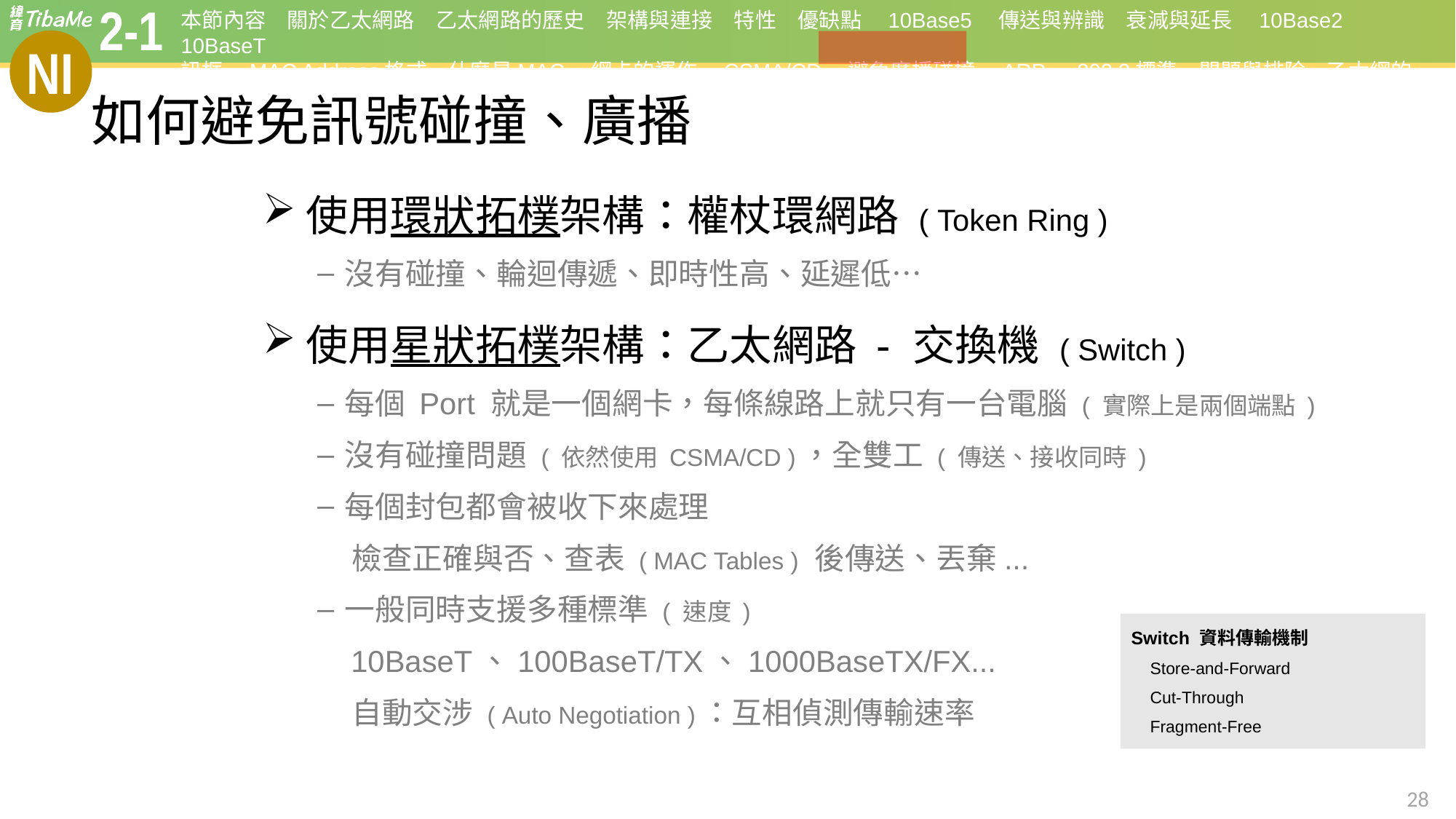

# 如何避免訊號碰撞、廣播
使用環狀拓樸架構：權杖環網路 ( Token Ring )
沒有碰撞、輪迴傳遞、即時性高、延遲低…
使用星狀拓樸架構：乙太網路 - 交換機 ( Switch )
每個 Port 就是一個網卡，每條線路上就只有一台電腦 ( 實際上是兩個端點 )
沒有碰撞問題 ( 依然使用 CSMA/CD )，全雙工 ( 傳送、接收同時 )
每個封包都會被收下來處理
    檢查正確與否、查表 ( MAC Tables ) 後傳送、丟棄...
一般同時支援多種標準 ( 速度 )
    10BaseT、100BaseT/TX、1000BaseTX/FX...
    自動交涉 ( Auto Negotiation )：互相偵測傳輸速率
Switch 資料傳輸機制
    Store-and-Forward
    Cut-Through
    Fragment-Free